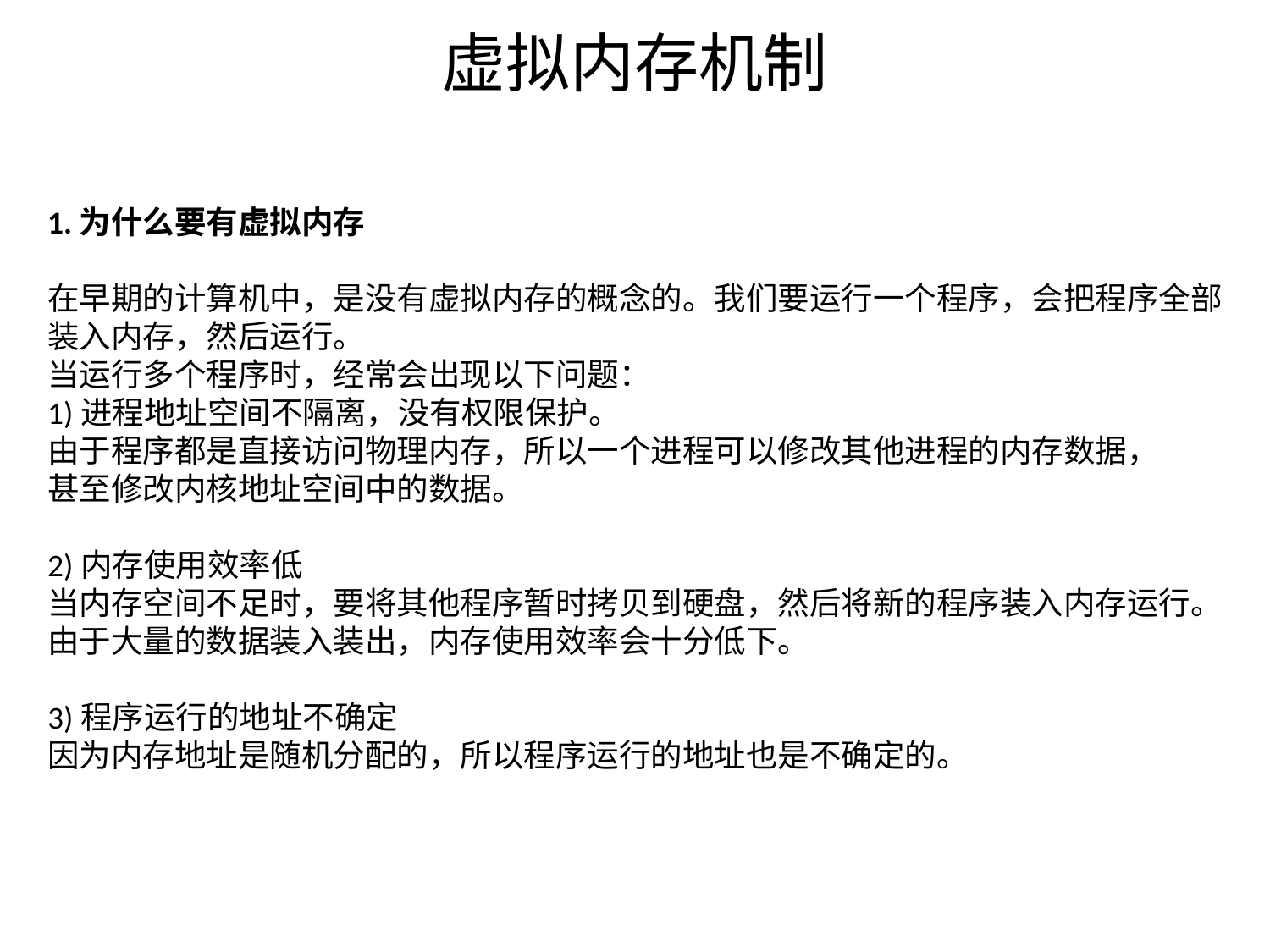

# 虚拟内存机制
1.为什么要有虚拟内存
在早期的计算机中，是没有虚拟内存的概念的。我们要运行一个程序，会把程序全部装入内存，然后运行。
当运行多个程序时，经常会出现以下问题：
1)进程地址空间不隔离，没有权限保护。
由于程序都是直接访问物理内存，所以一个进程可以修改其他进程的内存数据，
甚至修改内核地址空间中的数据。
2)内存使用效率低
当内存空间不足时，要将其他程序暂时拷贝到硬盘，然后将新的程序装入内存运行。
由于大量的数据装入装出，内存使用效率会十分低下。
3)程序运行的地址不确定
因为内存地址是随机分配的，所以程序运行的地址也是不确定的。